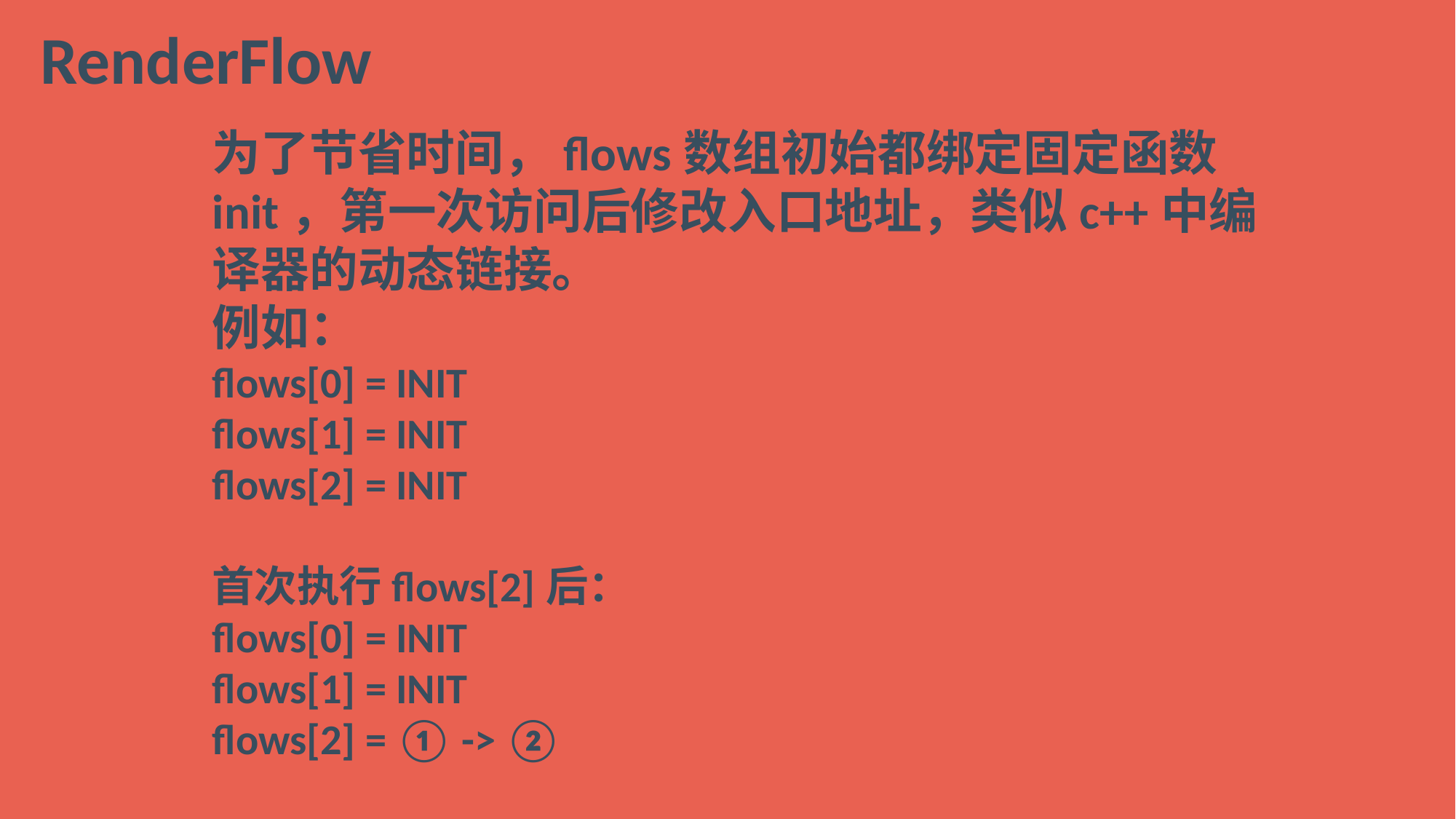

RenderFlow
为了节省时间，flows数组初始都绑定固定函数init，第一次访问后修改入口地址，类似c++中编译器的动态链接。
例如：
flows[0] = INIT
flows[1] = INIT
flows[2] = INIT

首次执行flows[2]后：
flows[0] = INIT
flows[1] = INIT
flows[2] = ① -> ②